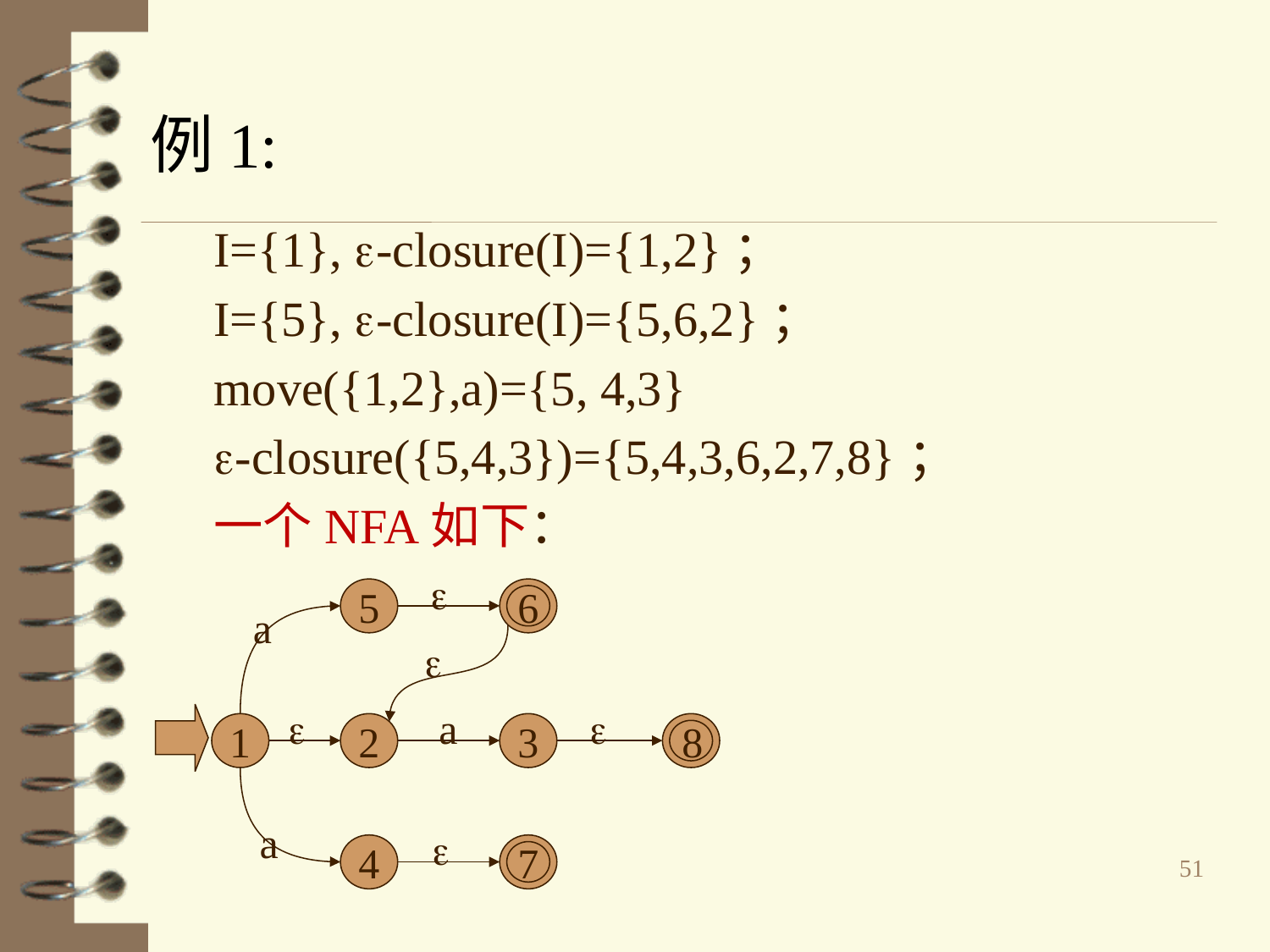

# 例1:
I={1}, ε-closure(I)={1,2}；
I={5}, ε-closure(I)={5,6,2}；
move({1,2},a)={5, 4,3}
ε-closure({5,4,3})={5,4,3,6,2,7,8}；
一个NFA如下：
ε
6

5
a
ε
a
ε
ε
8

1
2
3
a
ε
7

4

51